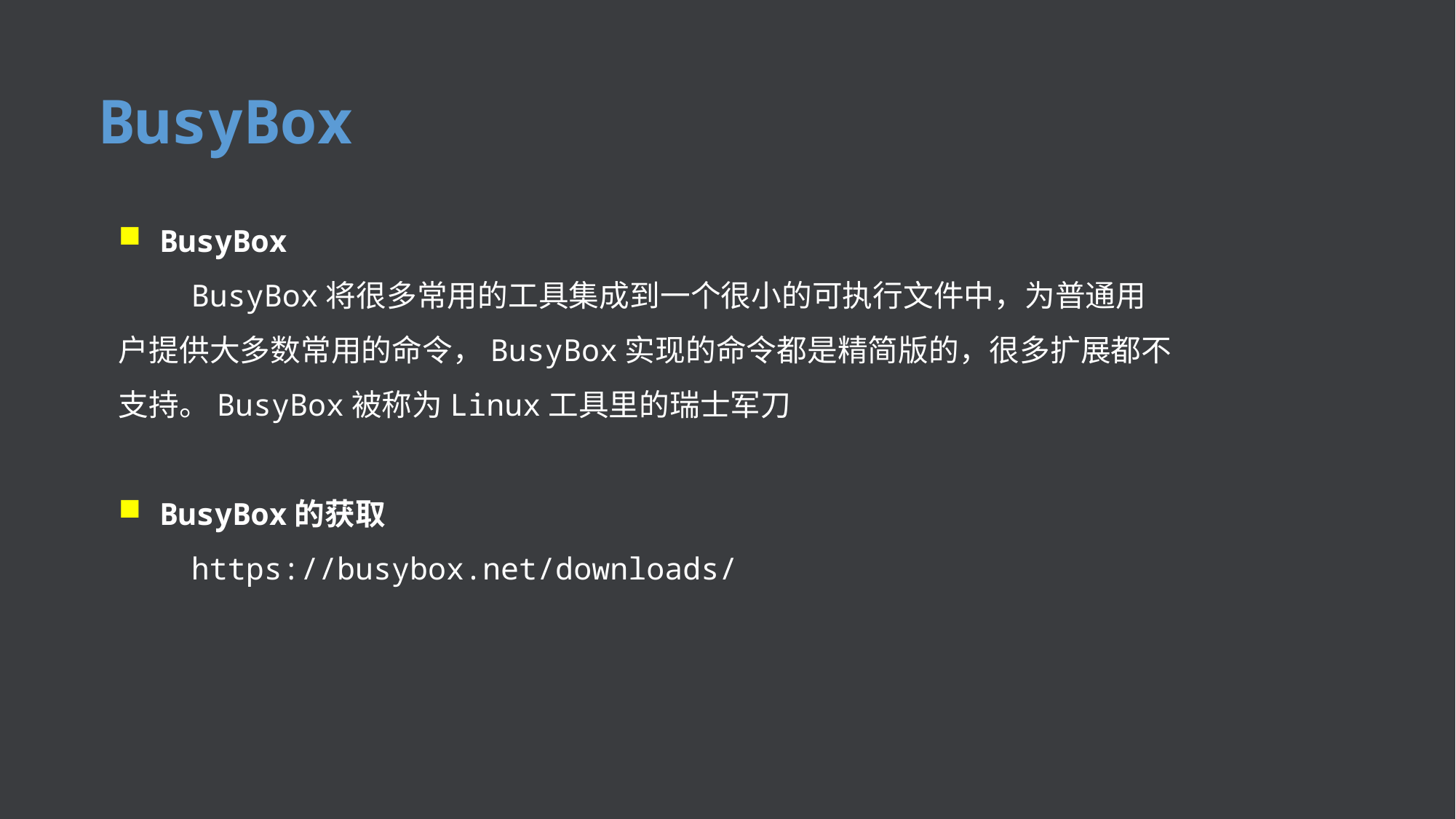

BusyBox

 BusyBox
    BusyBox将很多常用的工具集成到一个很小的可执行文件中，为普通用户提供大多数常用的命令，BusyBox实现的命令都是精简版的，很多扩展都不支持。BusyBox被称为Linux工具里的瑞士军刀

 BusyBox的获取
    https://busybox.net/downloads/